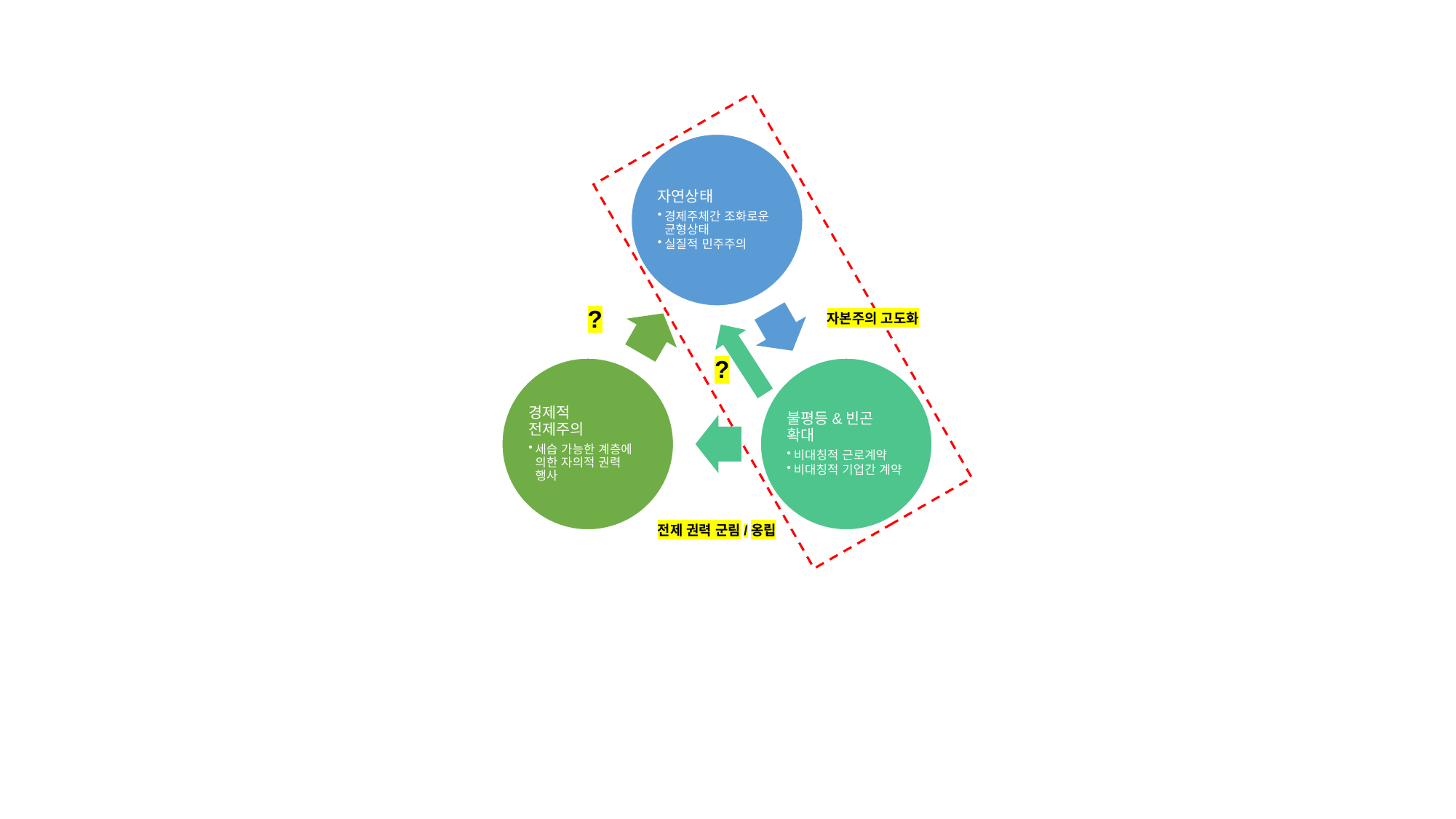

자연상태
경제주체간 조화로운 균형상태
실질적 민주주의

불평등&빈곤
확대
비대칭적 근로계약
비대칭적 기업간 계약

경제적
전제주의
세습 가능한 계층에 의한 자의적 권력 행사

?
자본주의 고도화

?
전제 권력 군림/옹립